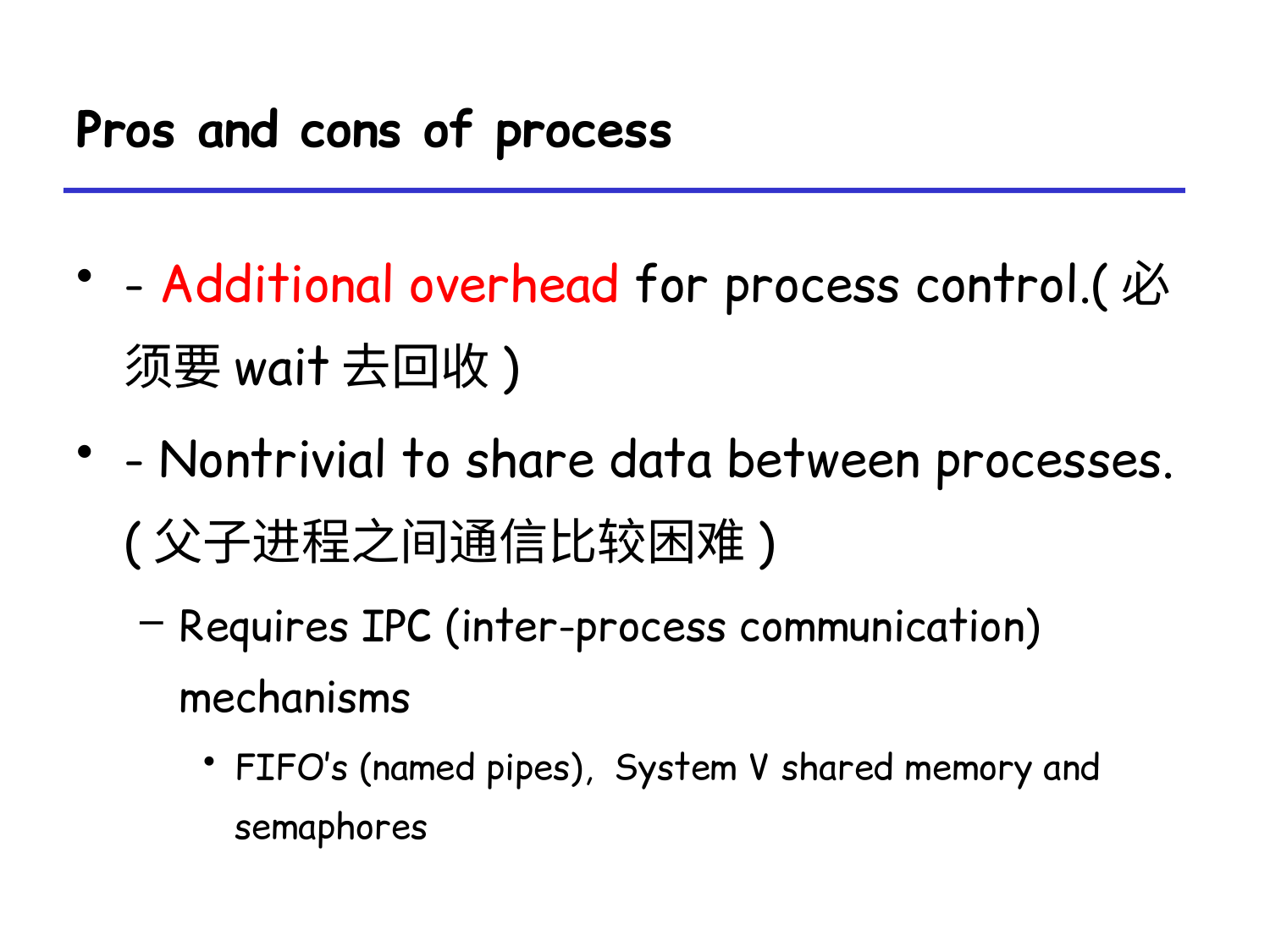

# Pros and cons of process
- Additional overhead for process control.(必须要wait去回收)
- Nontrivial to share data between processes.(父子进程之间通信比较困难)
Requires IPC (inter-process communication) mechanisms
FIFO’s (named pipes),  System V shared memory and semaphores
21